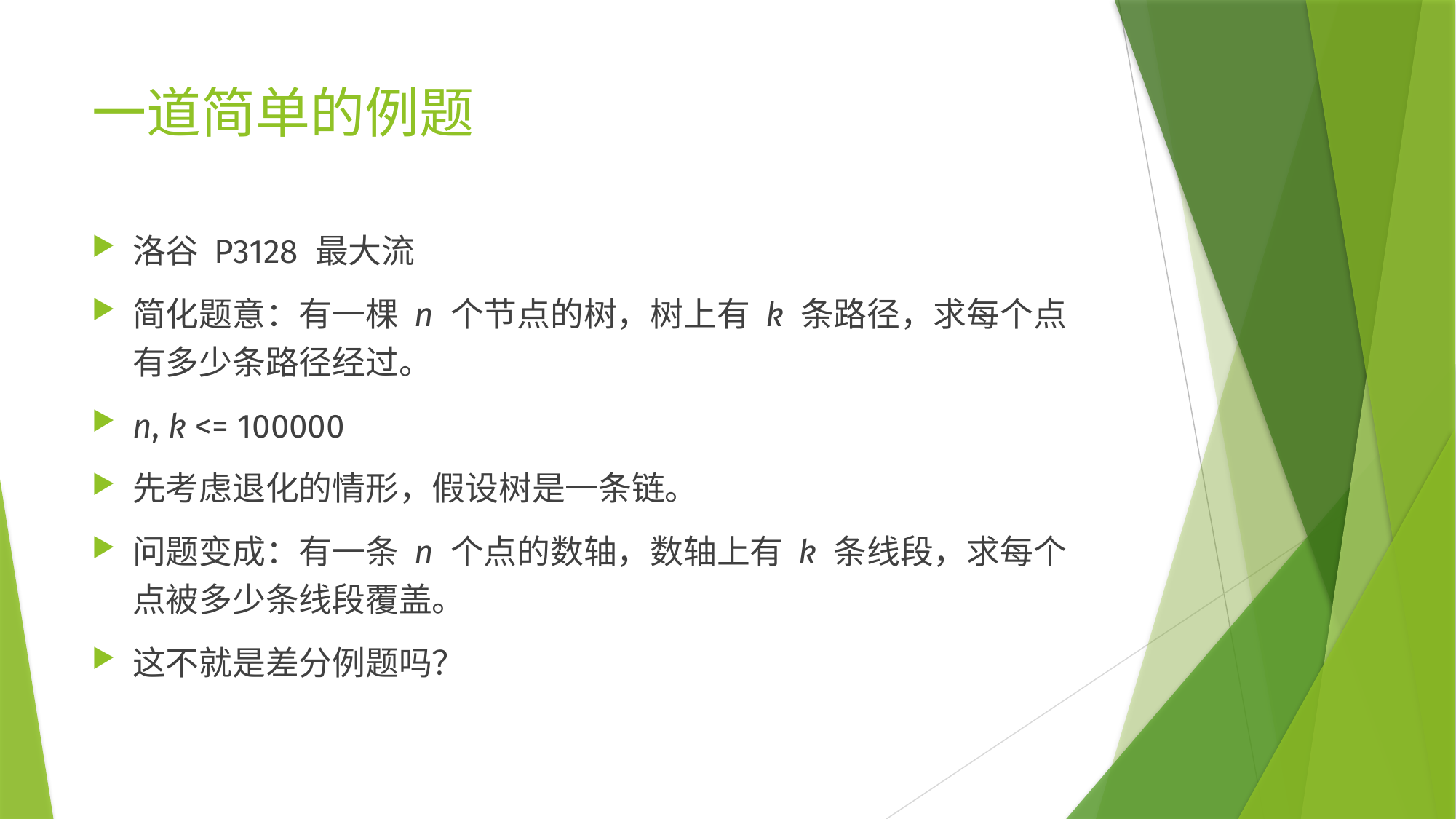

# 一道简单的例题
洛谷 P3128 最大流
简化题意：有一棵 n 个节点的树，树上有 k 条路径，求每个点有多少条路径经过。
n, k <= 100000
先考虑退化的情形，假设树是一条链。
问题变成：有一条 n 个点的数轴，数轴上有 k 条线段，求每个点被多少条线段覆盖。
这不就是差分例题吗？